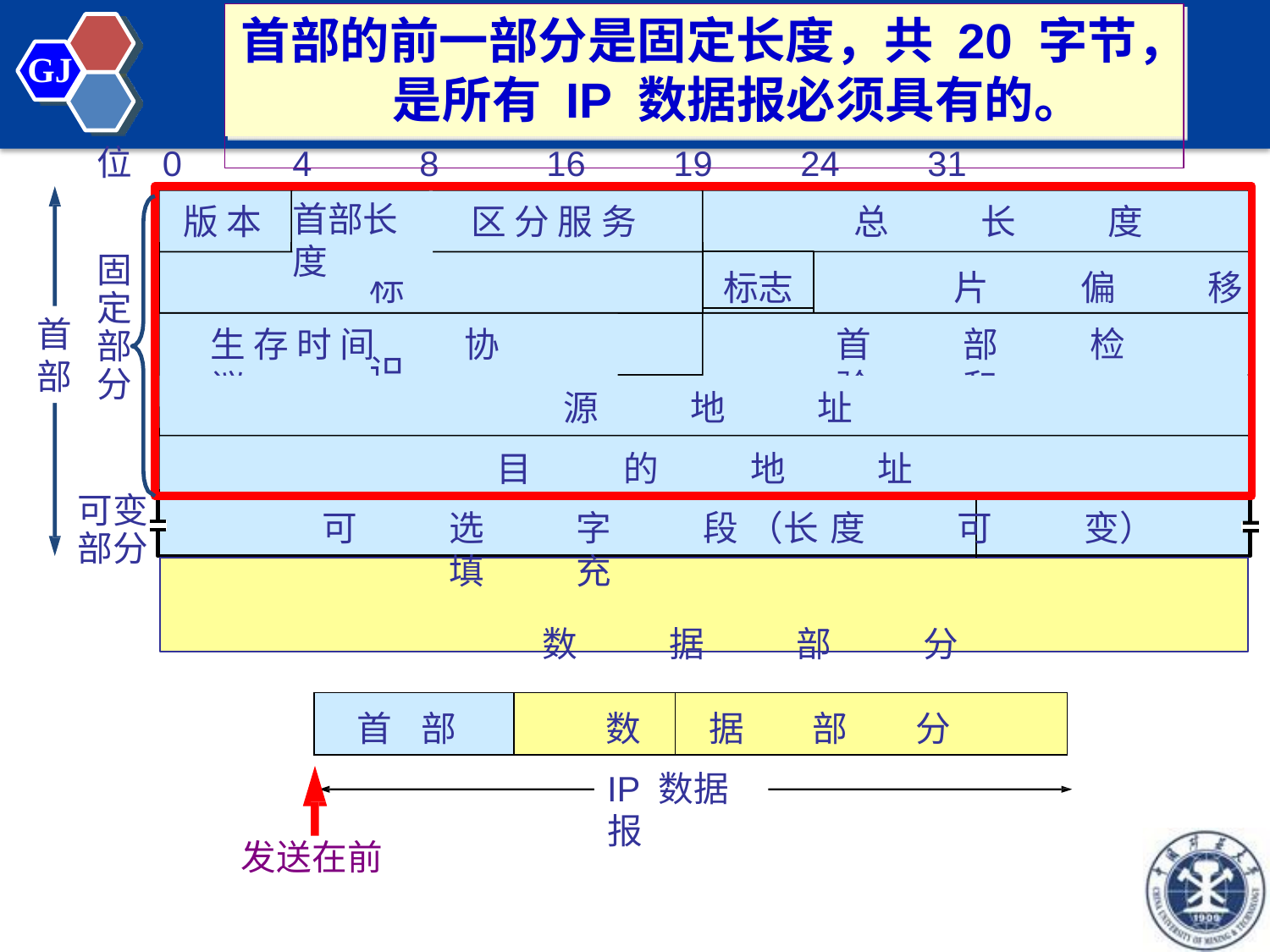

# 首部的前一部分是固定长度，共 20 字节，  是所有 IP 数据报必须具有的。

GJ
位
0
4	8	16	19	24	31

版 本
首部长度
区 分 服 务
总	长	度

固 定 部 分

标志
片	偏	移

标	识

首 部

生 存 时 间	协	议
首	部	检	验	和

源	地	址

目	的	地	址
可变 部分

可	选	字	段 （长	度	可	变）	填	充

数	据	部	分

| 首 | 部 | 数 | 据 | 部 | 分 |
| --- | --- | --- | --- | --- | --- |

IP 数据报

发送在前